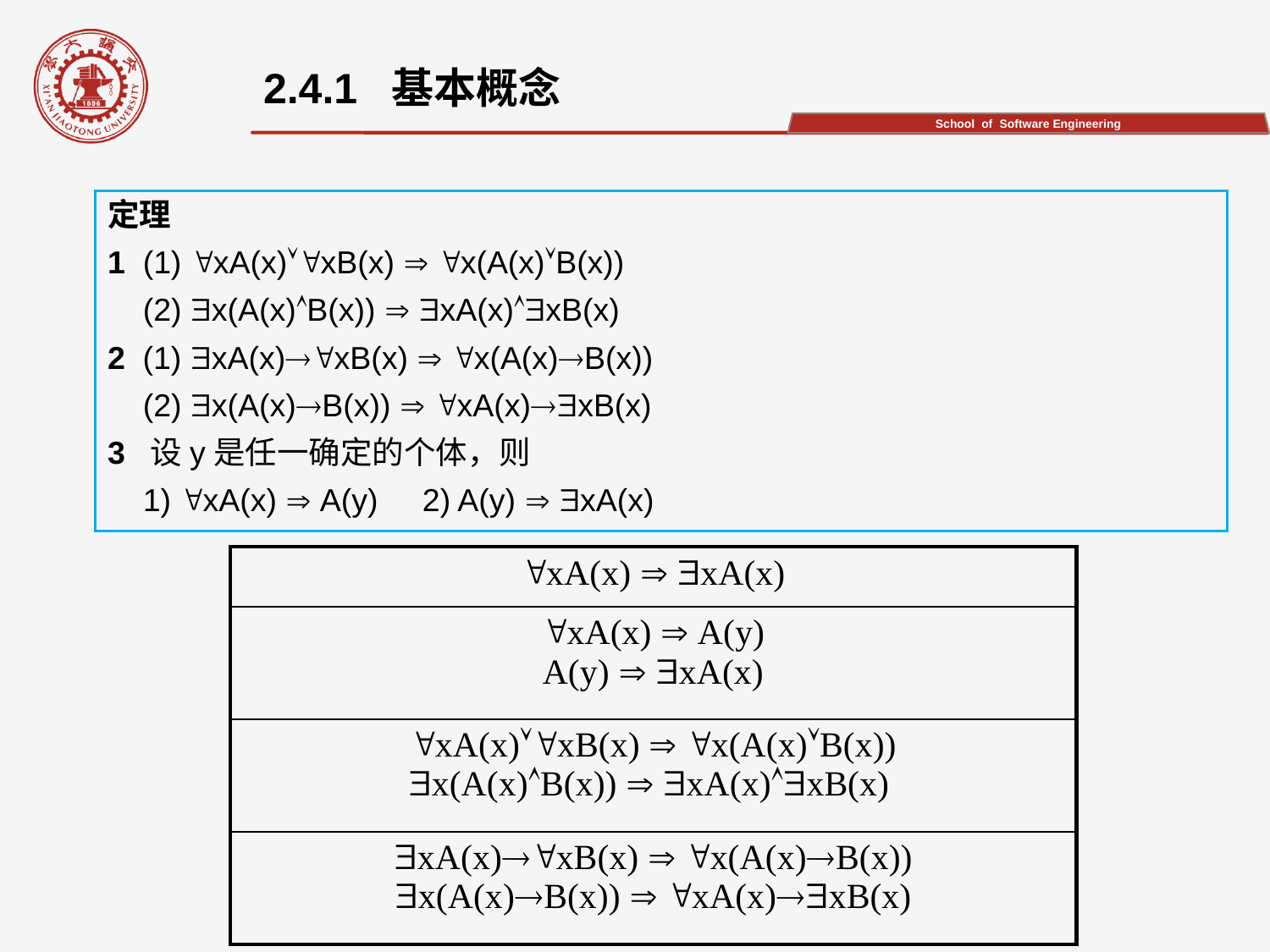

2.4.1  基本概念

定理
1  (1) ∀xA(x)∨∀xB(x) ⇒ ∀x(A(x)∨B(x))
    (2) ∃x(A(x)∧B(x)) ⇒ ∃xA(x)∧∃xB(x)
2  (1) ∃xA(x)→∀xB(x) ⇒ ∀x(A(x)→B(x))
    (2) ∃x(A(x)→B(x)) ⇒ ∀xA(x)→∃xB(x)
3  设y是任一确定的个体，则
    1) ∀xA(x) ⇒ A(y)     2) A(y) ⇒ ∃xA(x)

| ∀xA(x) ⇒ ∃xA(x) |
| --- |
| ∀xA(x) ⇒ A(y) A(y) ⇒ ∃xA(x) |
| ∀xA(x)∨∀xB(x) ⇒ ∀x(A(x)∨B(x)) ∃x(A(x)∧B(x)) ⇒ ∃xA(x)∧∃xB(x) |
| ∃xA(x)→∀xB(x) ⇒ ∀x(A(x)→B(x)) ∃x(A(x)→B(x)) ⇒ ∀xA(x)→∃xB(x) |